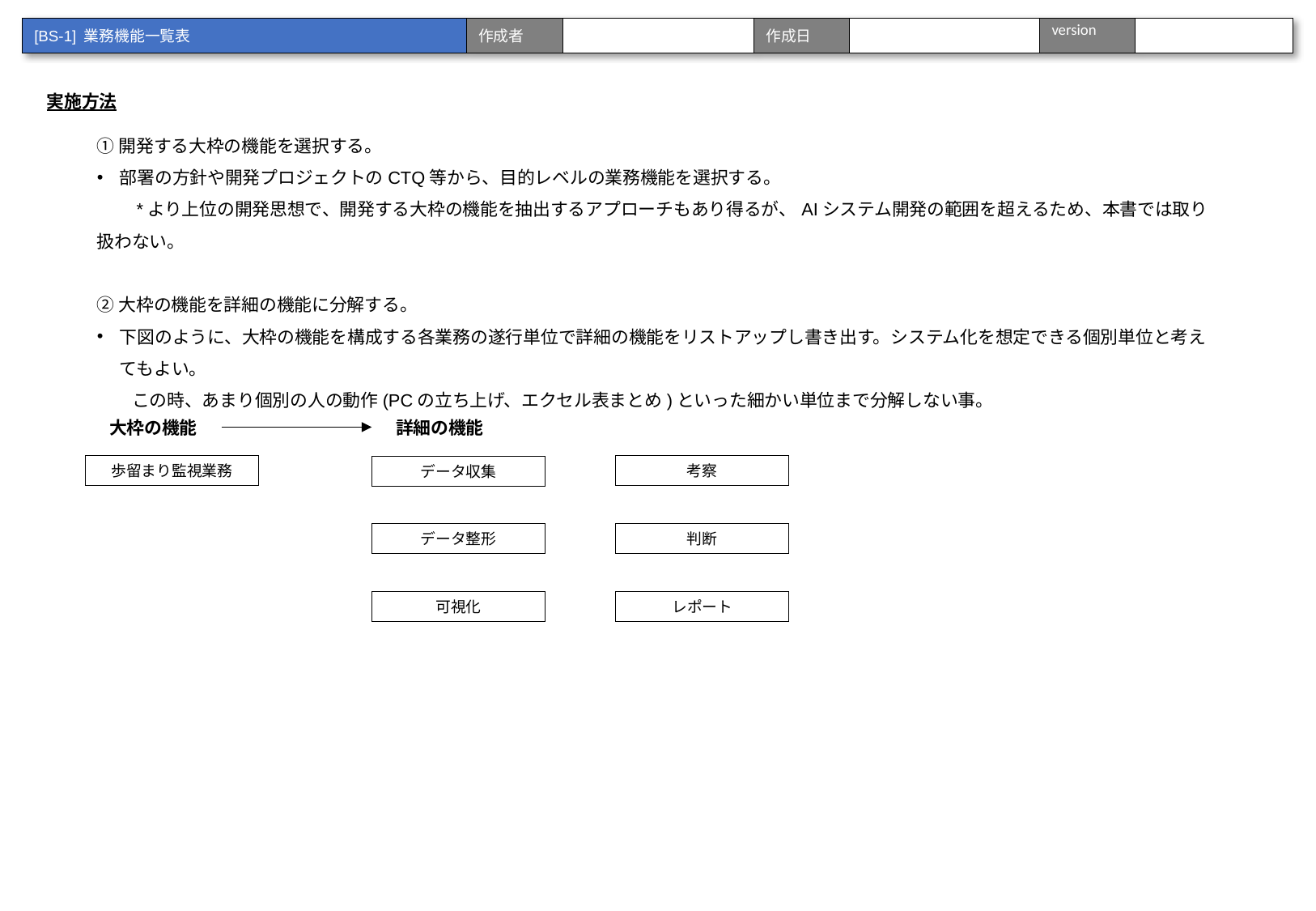

| [BS-1] 業務機能一覧表 | 作成者 |  | 作成日 |  | version |  |
| --- | --- | --- | --- | --- | --- | --- |
実施方法
①開発する大枠の機能を選択する。
部署の方針や開発プロジェクトのCTQ等から、目的レベルの業務機能を選択する。
　　*より上位の開発思想で、開発する大枠の機能を抽出するアプローチもあり得るが、AIシステム開発の範囲を超えるため、本書では取り扱わない。

②大枠の機能を詳細の機能に分解する。
下図のように、大枠の機能を構成する各業務の遂行単位で詳細の機能をリストアップし書き出す。システム化を想定できる個別単位と考えてもよい。
　　この時、あまり個別の人の動作(PCの立ち上げ、エクセル表まとめ)といった細かい単位まで分解しない事。
大枠の機能
詳細の機能
歩留まり監視業務
考察
データ収集
判断
データ整形
可視化
レポート